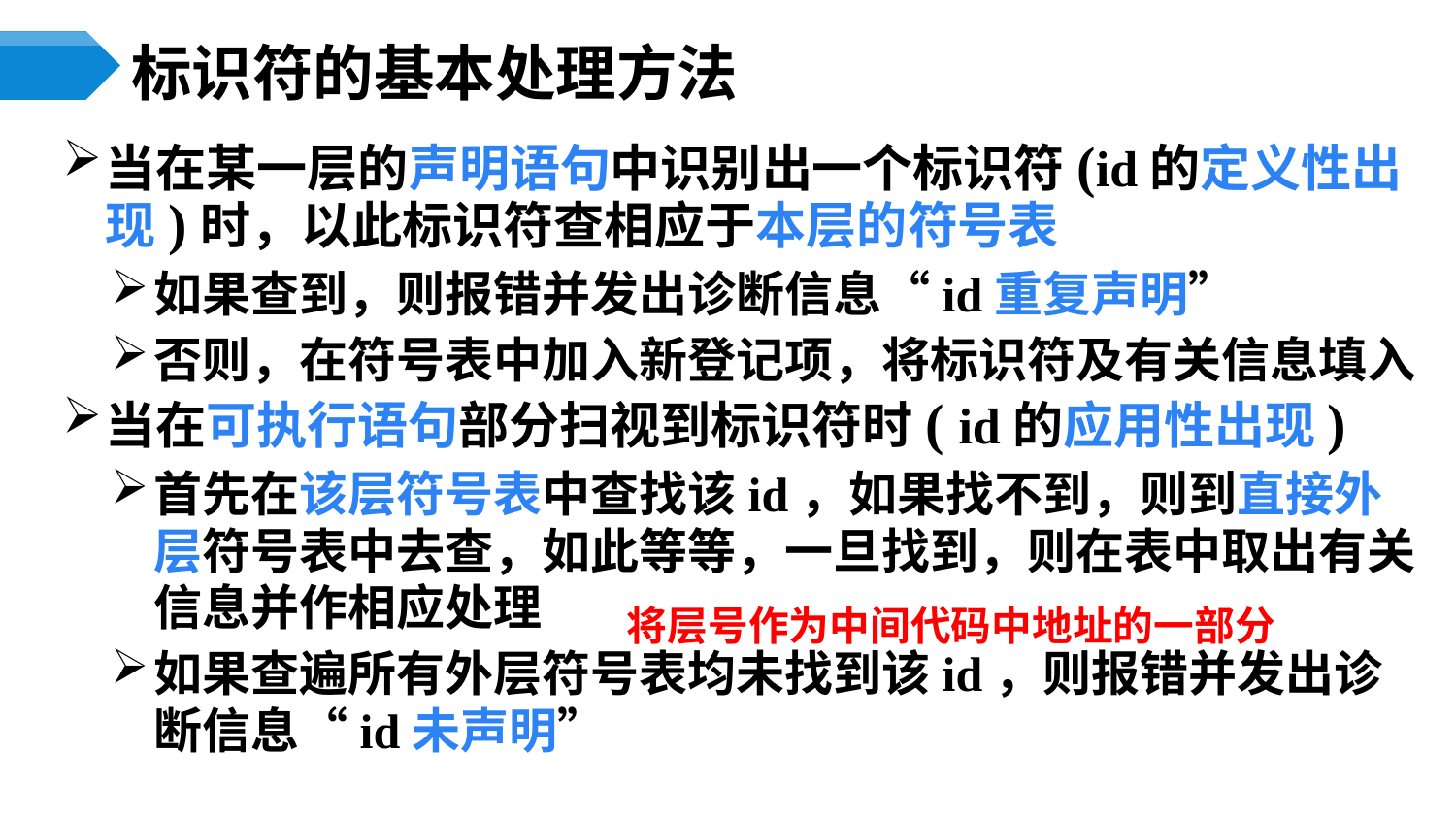

# 标识符的基本处理方法
当在某一层的声明语句中识别出一个标识符(id的定义性出现)时，以此标识符查相应于本层的符号表
如果查到，则报错并发出诊断信息“id重复声明”
否则，在符号表中加入新登记项，将标识符及有关信息填入
当在可执行语句部分扫视到标识符时( id的应用性出现)
首先在该层符号表中查找该id，如果找不到，则到直接外层符号表中去查，如此等等，一旦找到，则在表中取出有关信息并作相应处理
如果查遍所有外层符号表均未找到该id，则报错并发出诊断信息“id未声明”
将层号作为中间代码中地址的一部分